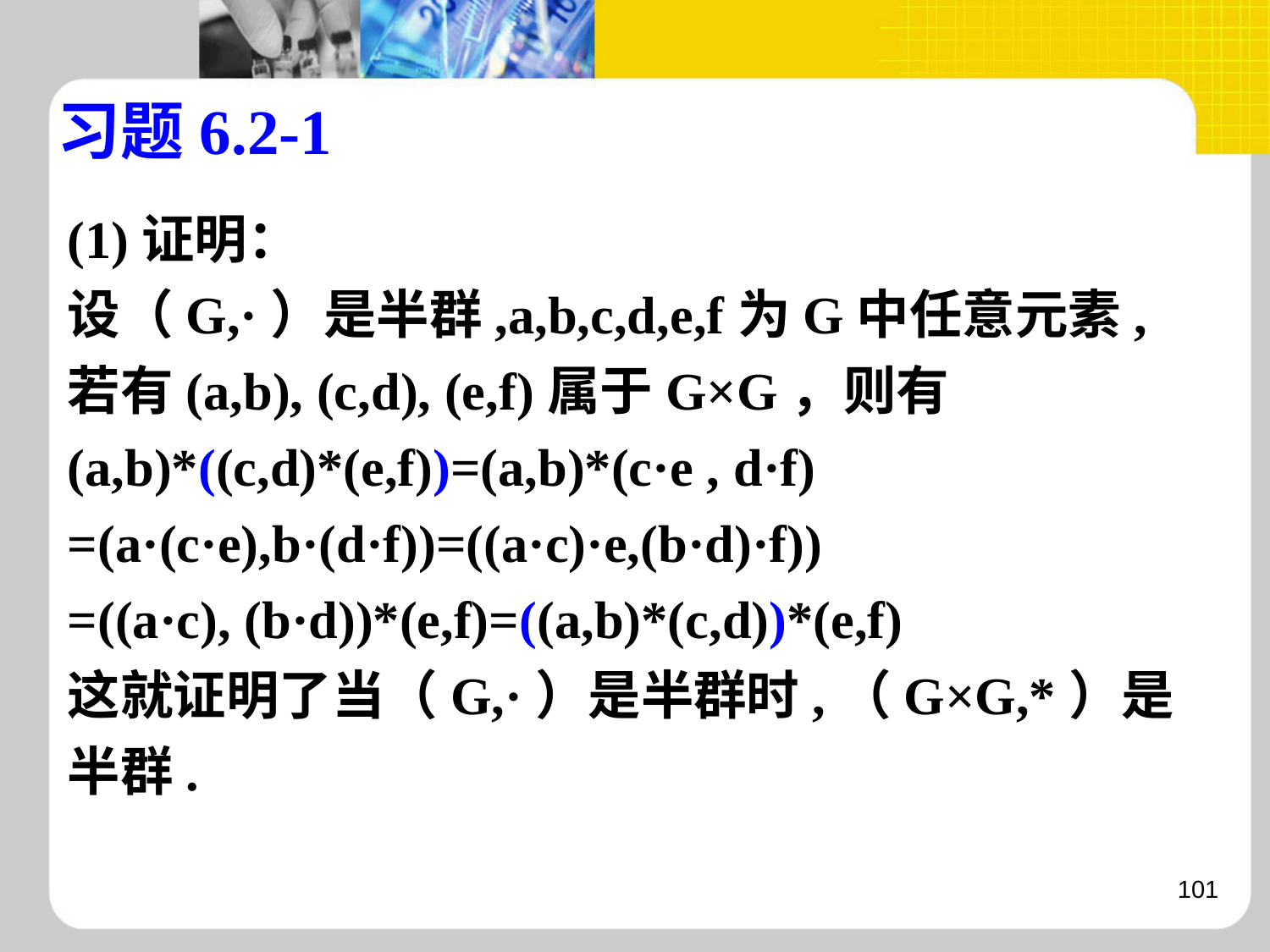

习题6.2-1
(1)证明：
设（G,·）是半群,a,b,c,d,e,f为G中任意元素,
若有(a,b), (c,d), (e,f)属于G×G，则有
(a,b)*((c,d)*(e,f))=(a,b)*(c·e , d·f)
=(a·(c·e),b·(d·f))=((a·c)·e,(b·d)·f))
=((a·c), (b·d))*(e,f)=((a,b)*(c,d))*(e,f)
这就证明了当（G,·）是半群时,（G×G,*）是
半群.

101